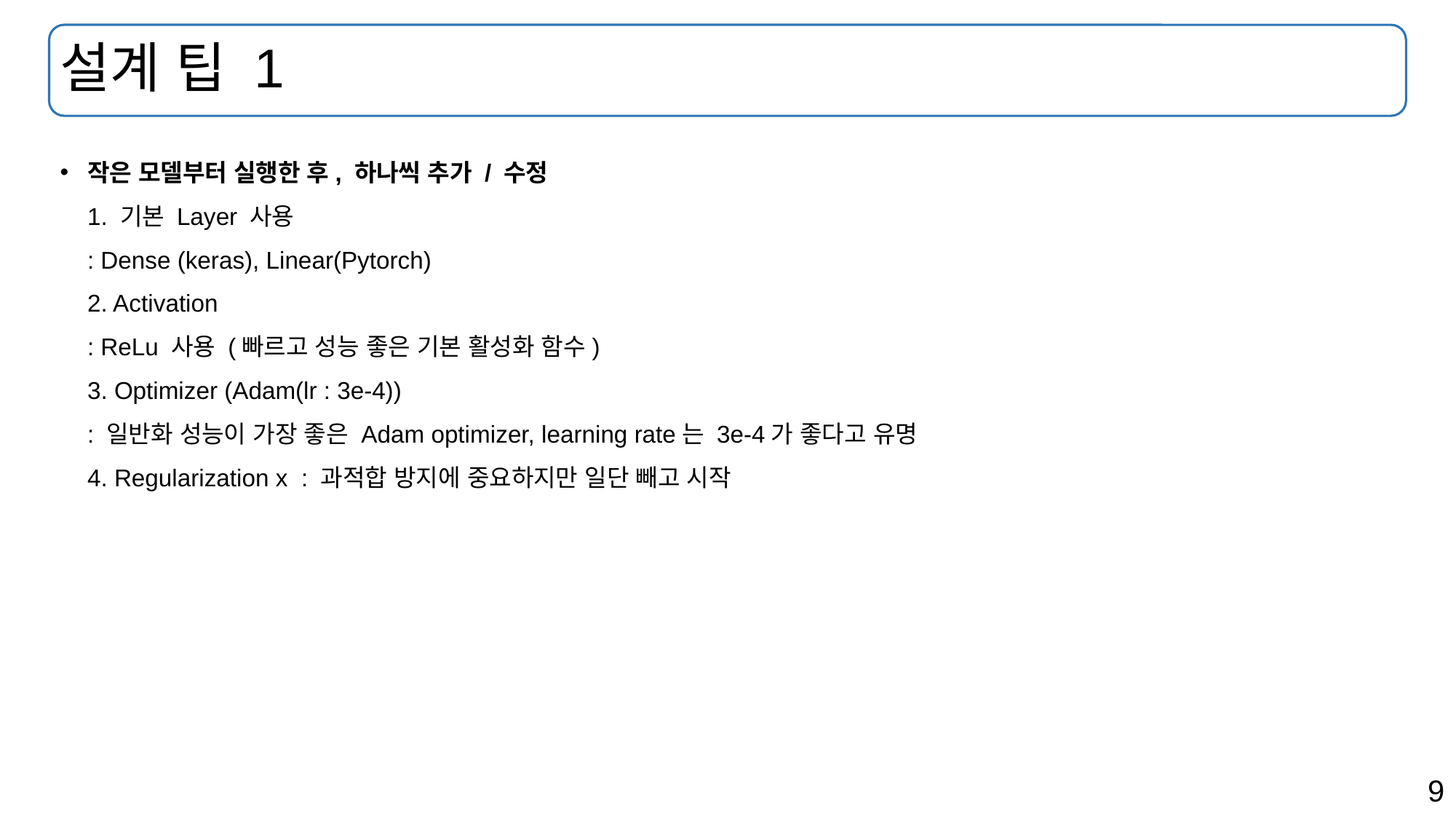

# 설계 팁 1
작은 모델부터 실행한 후, 하나씩 추가 / 수정
1. 기본 Layer 사용
: Dense (keras), Linear(Pytorch)
2. Activation
: ReLu 사용 (빠르고 성능 좋은 기본 활성화 함수)
3. Optimizer (Adam(lr : 3e-4))
: 일반화 성능이 가장 좋은 Adam optimizer, learning rate는 3e-4가 좋다고 유명
4. Regularization x  : 과적합 방지에 중요하지만 일단 빼고 시작